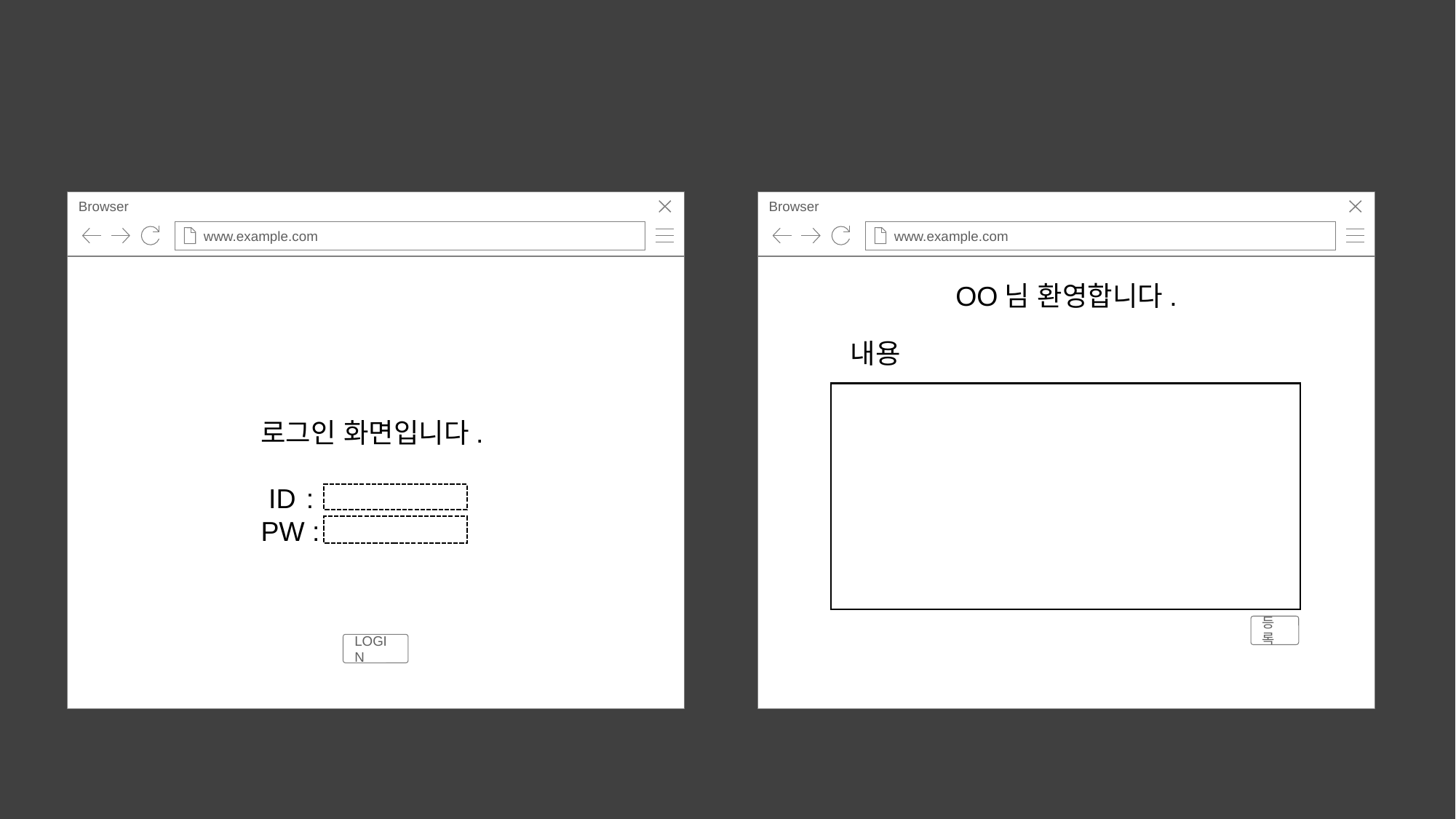

Browser

www.example.com

Browser

www.example.com

OO님 환영합니다.
내용

로그인 화면입니다.

 ID   :
PW :

등록
LOGIN